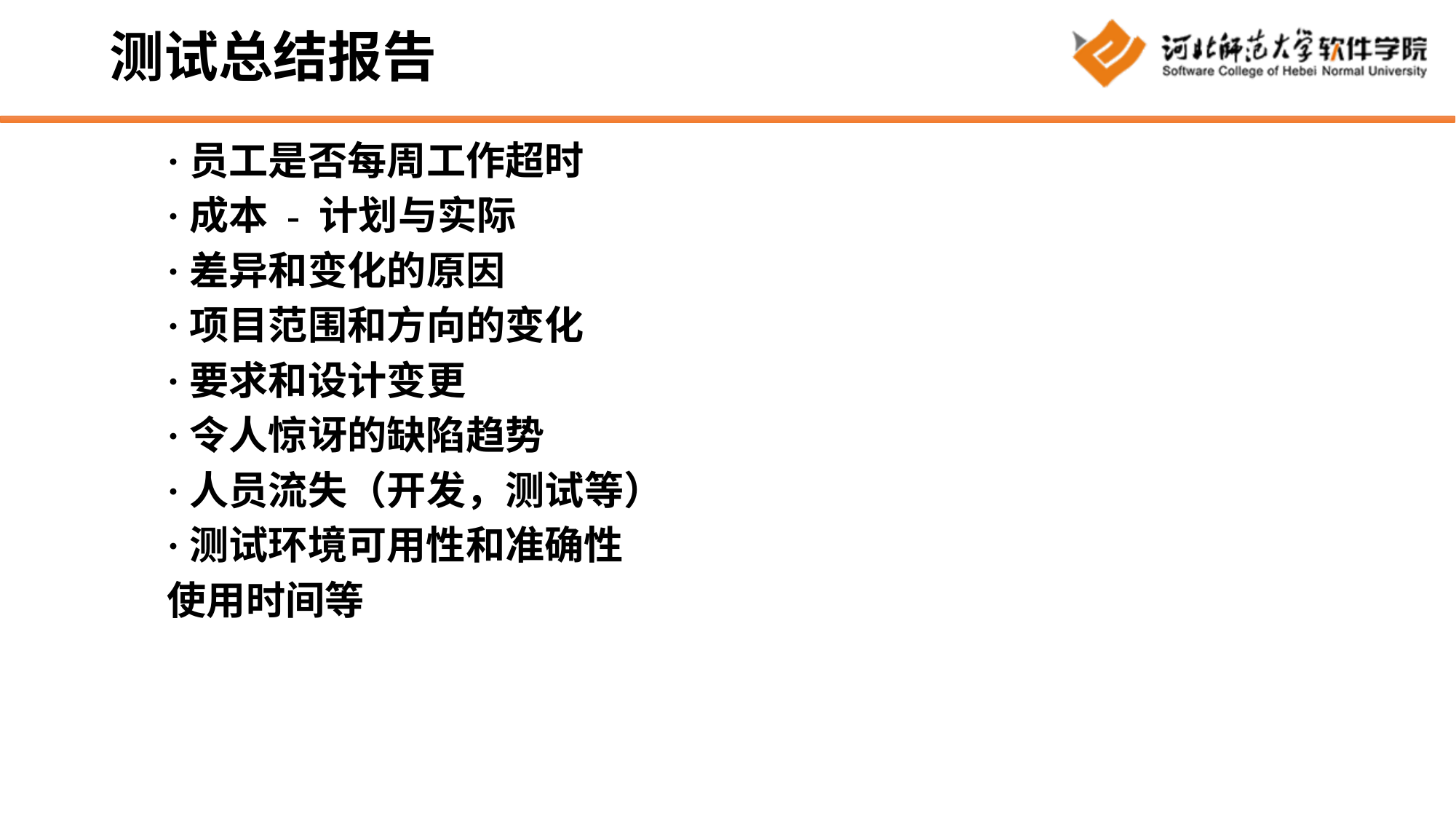

# 测试总结报告
·员工是否每周工作超时
·成本 - 计划与实际
·差异和变化的原因
·项目范围和方向的变化
·要求和设计变更
·令人惊讶的缺陷趋势
·人员流失（开发，测试等）
·测试环境可用性和准确性
使用时间等